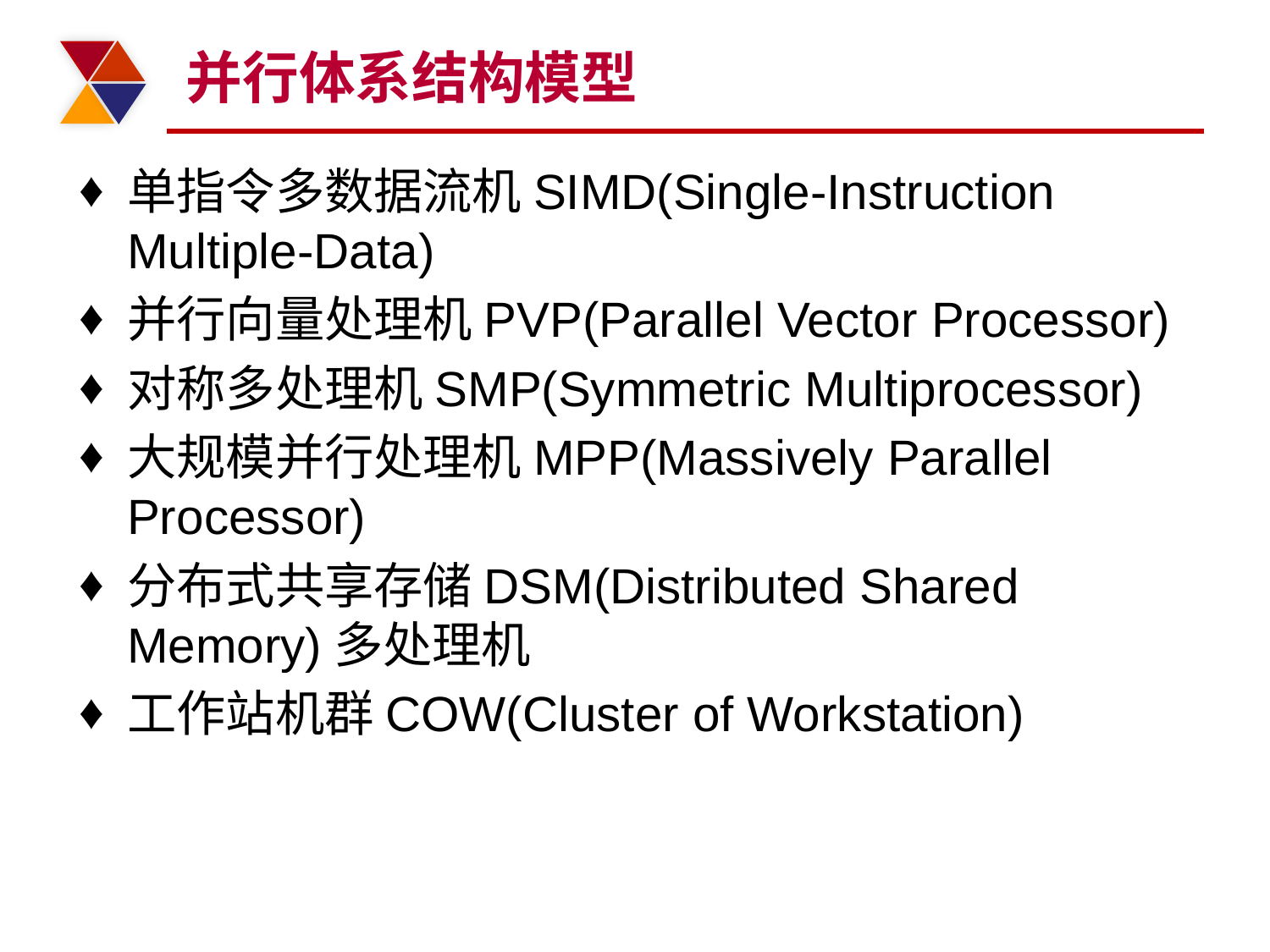

# 并行体系结构模型
单指令多数据流机SIMD(Single-Instruction Multiple-Data)
并行向量处理机PVP(Parallel Vector Processor)
对称多处理机SMP(Symmetric Multiprocessor)
大规模并行处理机MPP(Massively Parallel Processor)
分布式共享存储DSM(Distributed Shared Memory)多处理机
工作站机群COW(Cluster of Workstation)